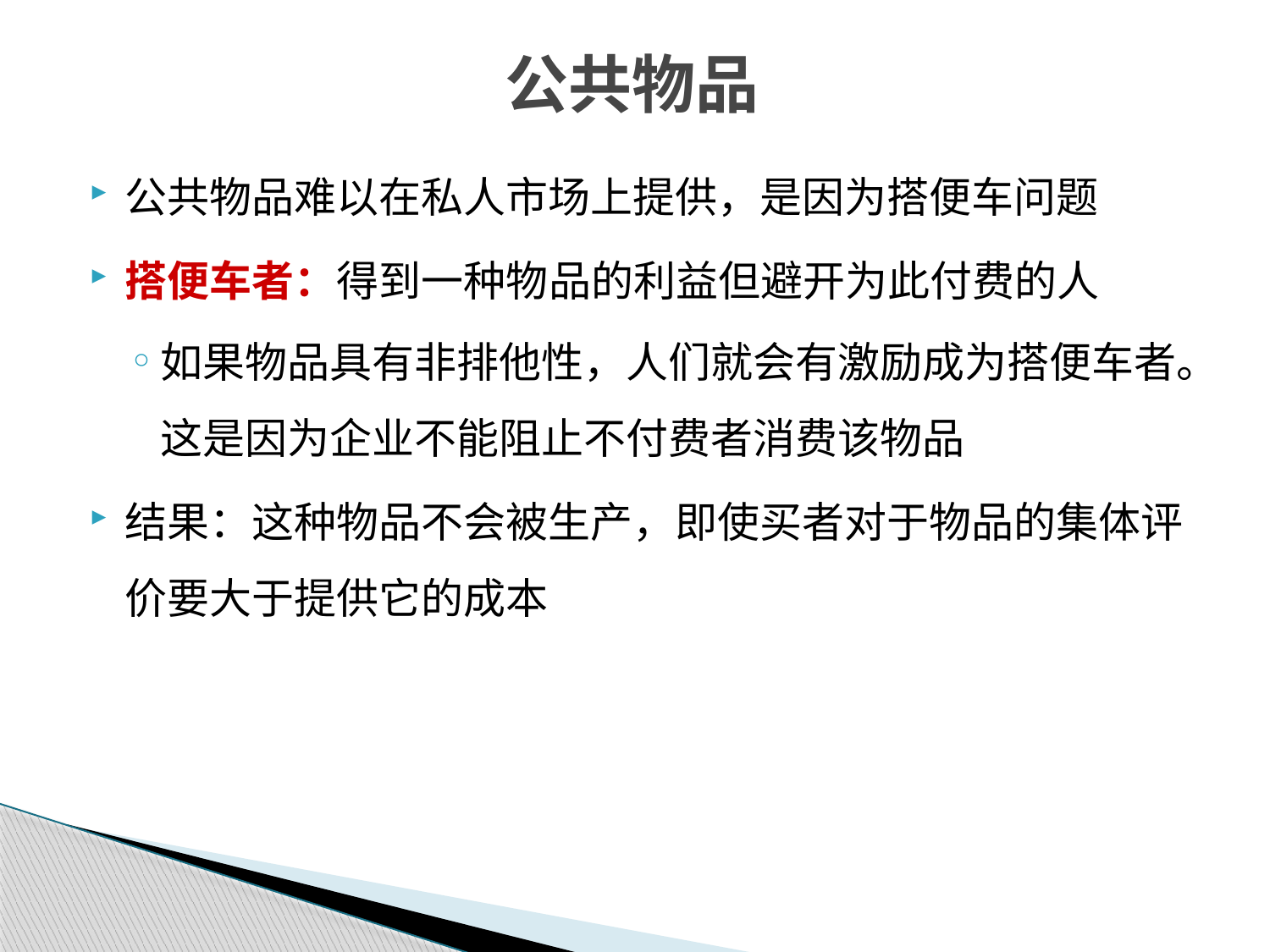

公共物品
公共物品难以在私人市场上提供，是因为搭便车问题
搭便车者：得到一种物品的利益但避开为此付费的人
如果物品具有非排他性，人们就会有激励成为搭便车者。这是因为企业不能阻止不付费者消费该物品
结果：这种物品不会被生产，即使买者对于物品的集体评价要大于提供它的成本